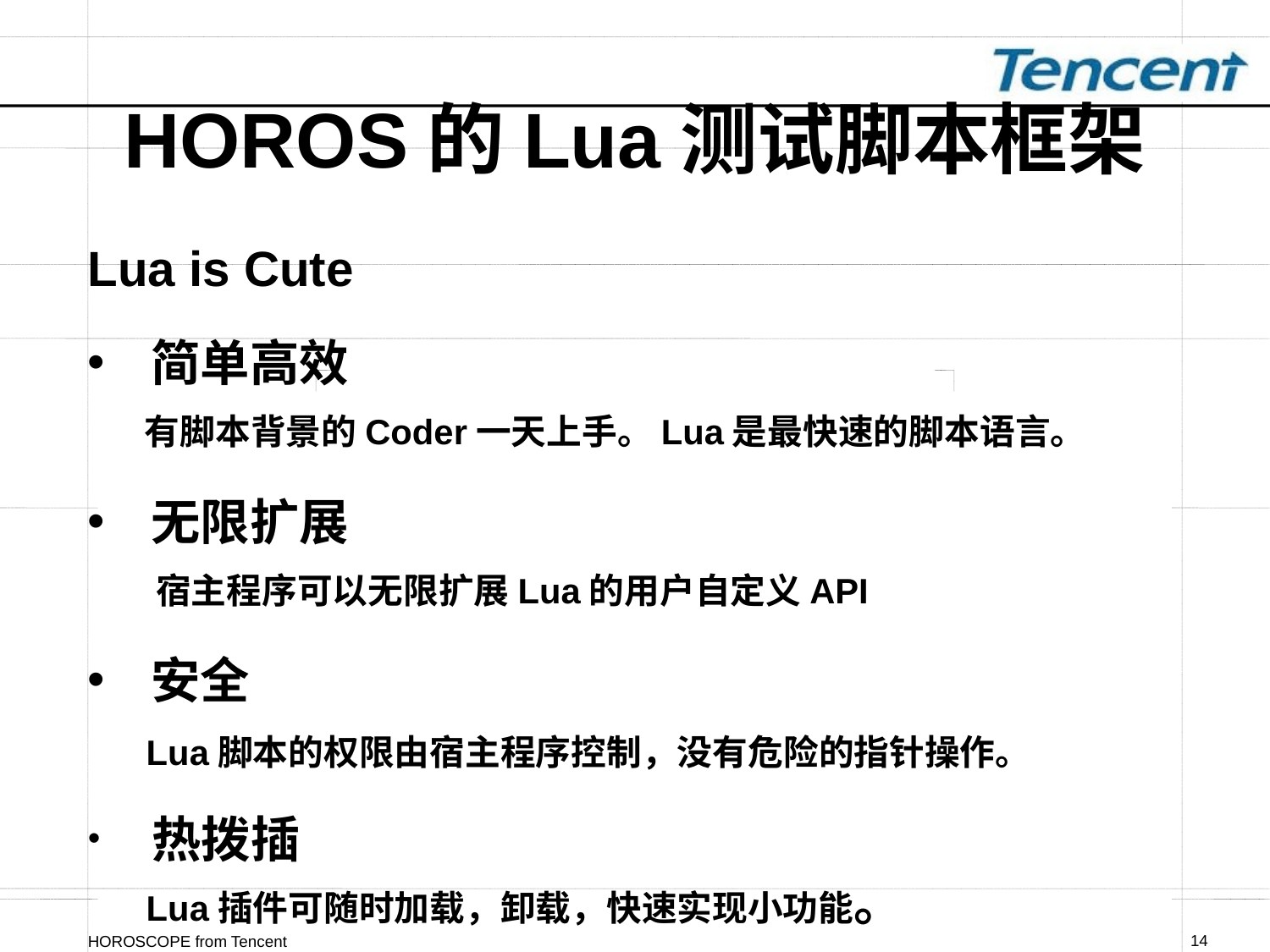

# HOROS的Lua测试脚本框架
Lua is Cute

简单高效

    有脚本背景的Coder一天上手。Lua是最快速的脚本语言。

无限扩展

     宿主程序可以无限扩展Lua的用户自定义API

安全

      Lua脚本的权限由宿主程序控制，没有危险的指针操作。

 热拨插

      Lua插件可随时加载，卸载，快速实现小功能。

HOROSCOPE from Tencent